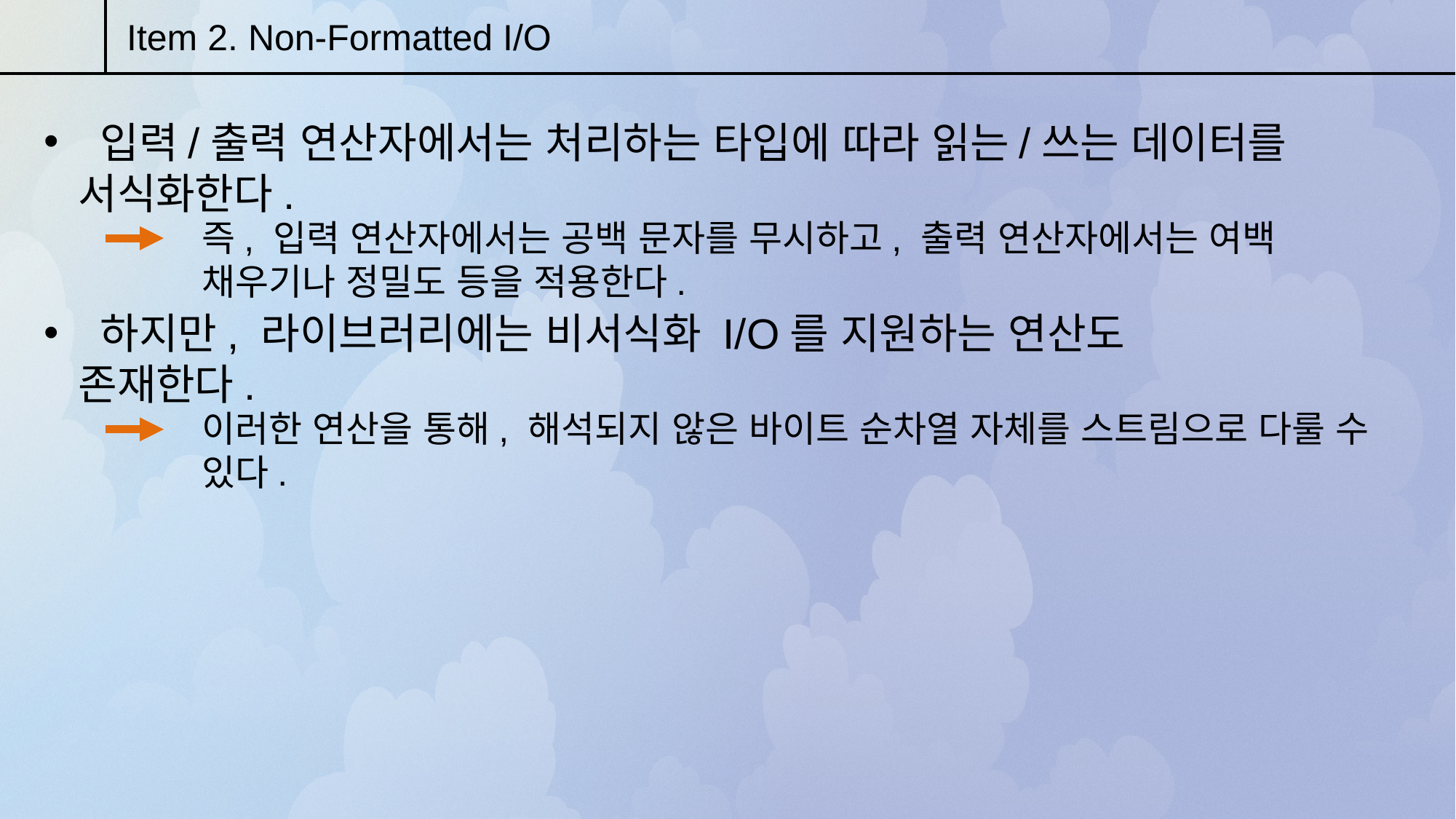

Item 2. Non-Formatted I/O
 입력/출력 연산자에서는 처리하는 타입에 따라 읽는/쓰는 데이터를 서식화한다.
즉, 입력 연산자에서는 공백 문자를 무시하고, 출력 연산자에서는 여백 채우기나 정밀도 등을 적용한다.
 하지만, 라이브러리에는 비서식화 I/O를 지원하는 연산도 존재한다.
이러한 연산을 통해, 해석되지 않은 바이트 순차열 자체를 스트림으로 다룰 수 있다.